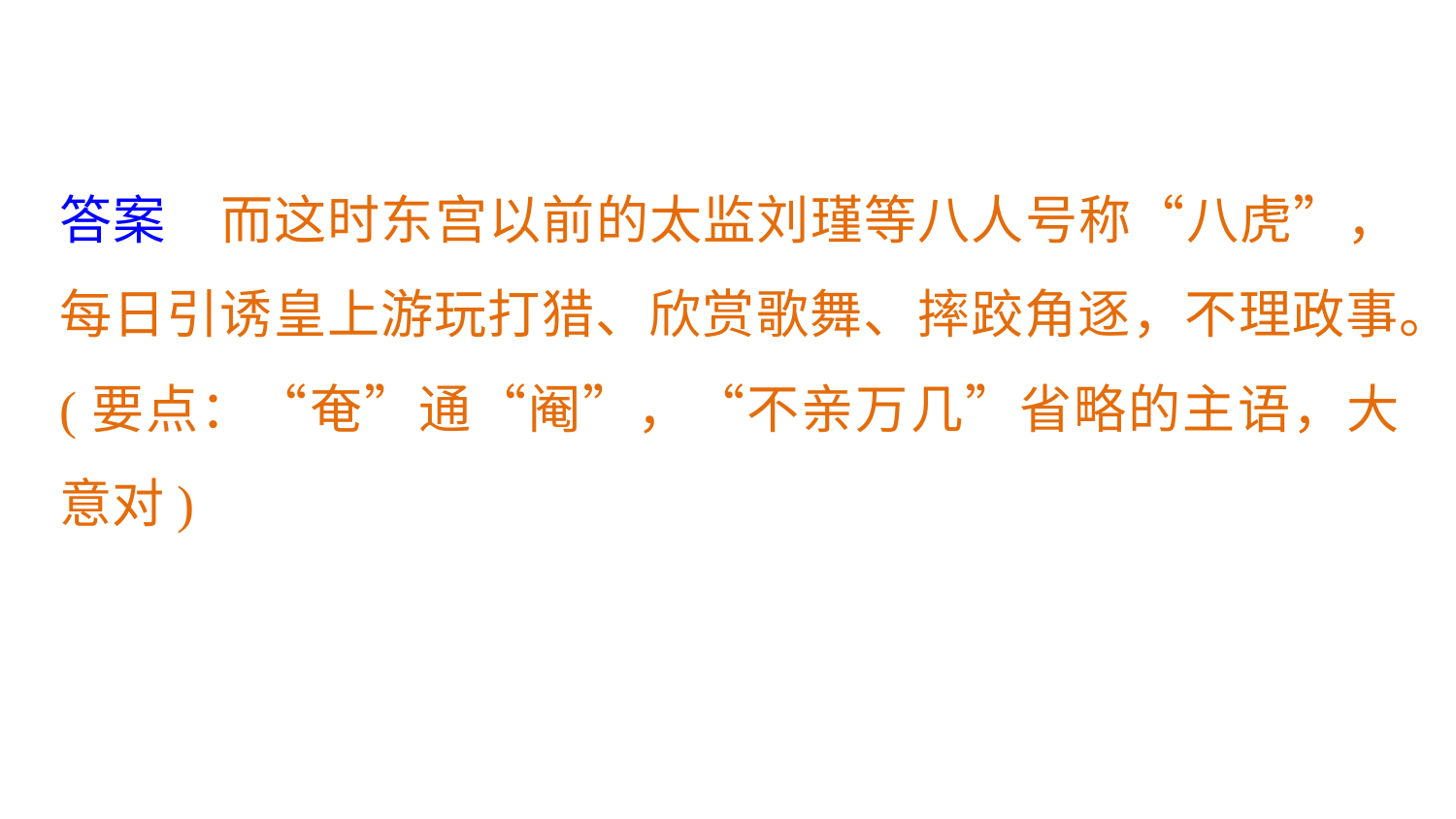

答案　而这时东宫以前的太监刘瑾等八人号称“八虎”，每日引诱皇上游玩打猎、欣赏歌舞、摔跤角逐，不理政事。(要点：“奄”通“阉”，“不亲万几”省略的主语，大意对)